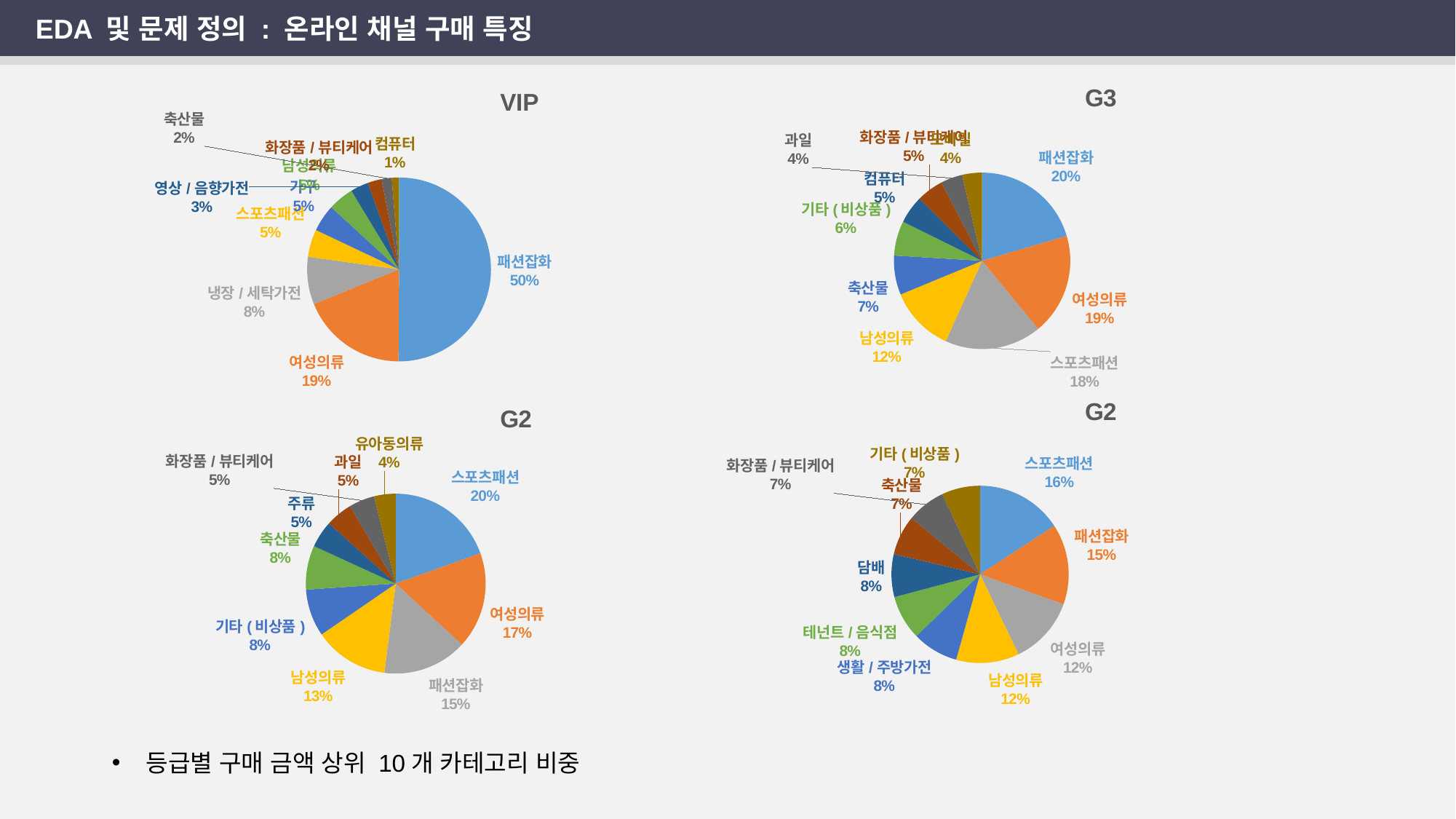

EDA 및 문제 정의 : 온라인 채널 구매 특징

### Chart: G3

| Category |  |
|---|---|
| 패션잡화 | 751667009.0 |
| 여성의류 | 682454460.0 |
| 스포츠패션 | 651121620.0 |
| 남성의류 | 440815790.0 |
| 축산물 | 263833401.0 |
| 기타(비상품) | 233921320.0 |
| 컴퓨터 | 188338990.0 |
| 화장품/뷰티케어 | 180809910.0 |
| 과일 | 146595653.0 |
| 모바일 | 134105600.0 |

### Chart: VIP

| Category |  |
|---|---|
| 패션잡화 | 17211399446.0 |
| 여성의류 | 6452014430.0 |
| 냉장/세탁가전 | 2858997020.0 |
| 스포츠패션 | 1670774240.0 |
| 가구 | 1631558910.0 |
| 남성의류 | 1556569670.0 |
| 영상/음향가전 | 1082710638.0 |
| 화장품/뷰티케어 | 854134250.0 |
| 축산물 | 609479539.0 |
| 컴퓨터 | 434744830.0 |

### Chart: G2

| Category |  |
|---|---|
| 스포츠패션 | 60777070.0 |
| 패션잡화 | 56577360.0 |
| 여성의류 | 47561220.0 |
| 남성의류 | 44313700.0 |
| 생활/주방가전 | 32293310.0 |
| 테넌트/음식점 | 31258720.0 |
| 담배 | 30009104.0 |
| 축산물 | 27913685.0 |
| 화장품/뷰티케어 | 27154420.0 |
| 기타(비상품) | 27022270.0 |

### Chart: G2

| Category |  |
|---|---|
| 스포츠패션 | 283649280.0 |
| 여성의류 | 251870560.0 |
| 패션잡화 | 220100860.0 |
| 남성의류 | 194922590.0 |
| 기타(비상품) | 123202480.0 |
| 축산물 | 115142351.0 |
| 주류 | 70194330.0 |
| 과일 | 70131987.0 |
| 화장품/뷰티케어 | 67016300.0 |
| 유아동의류 | 56429990.0 |
등급별 구매 금액 상위 10개 카테고리 비중